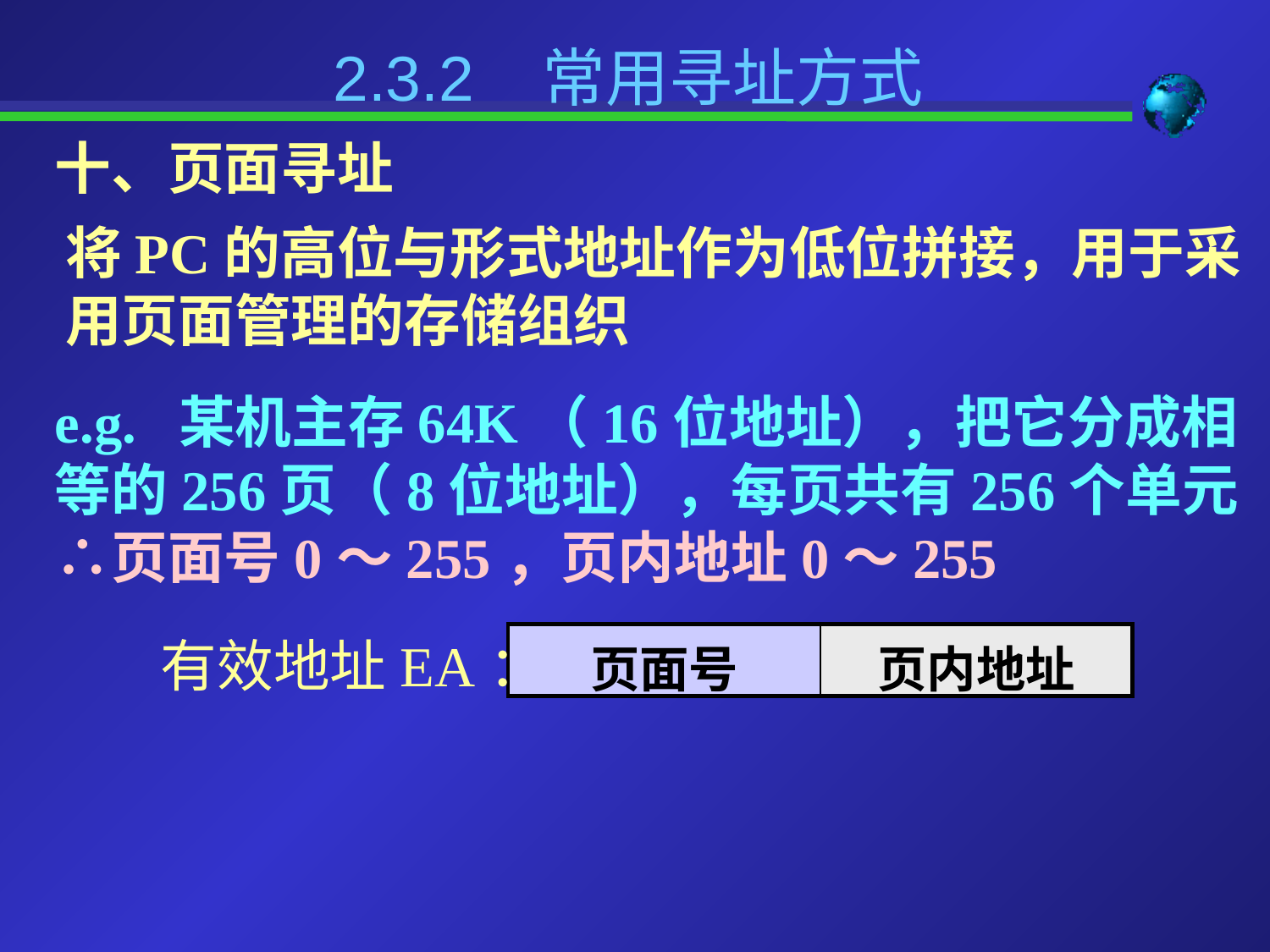

2.3.2   常用寻址方式
十、页面寻址
将PC的高位与形式地址作为低位拼接，用于采用页面管理的存储组织
e.g.  某机主存64K（16位地址），把它分成相等的256页（8位地址），每页共有256个单元
∴页面号0～255，页内地址0～255
有效地址EA：
| 页面号 | 页内地址 |
| --- | --- |
35